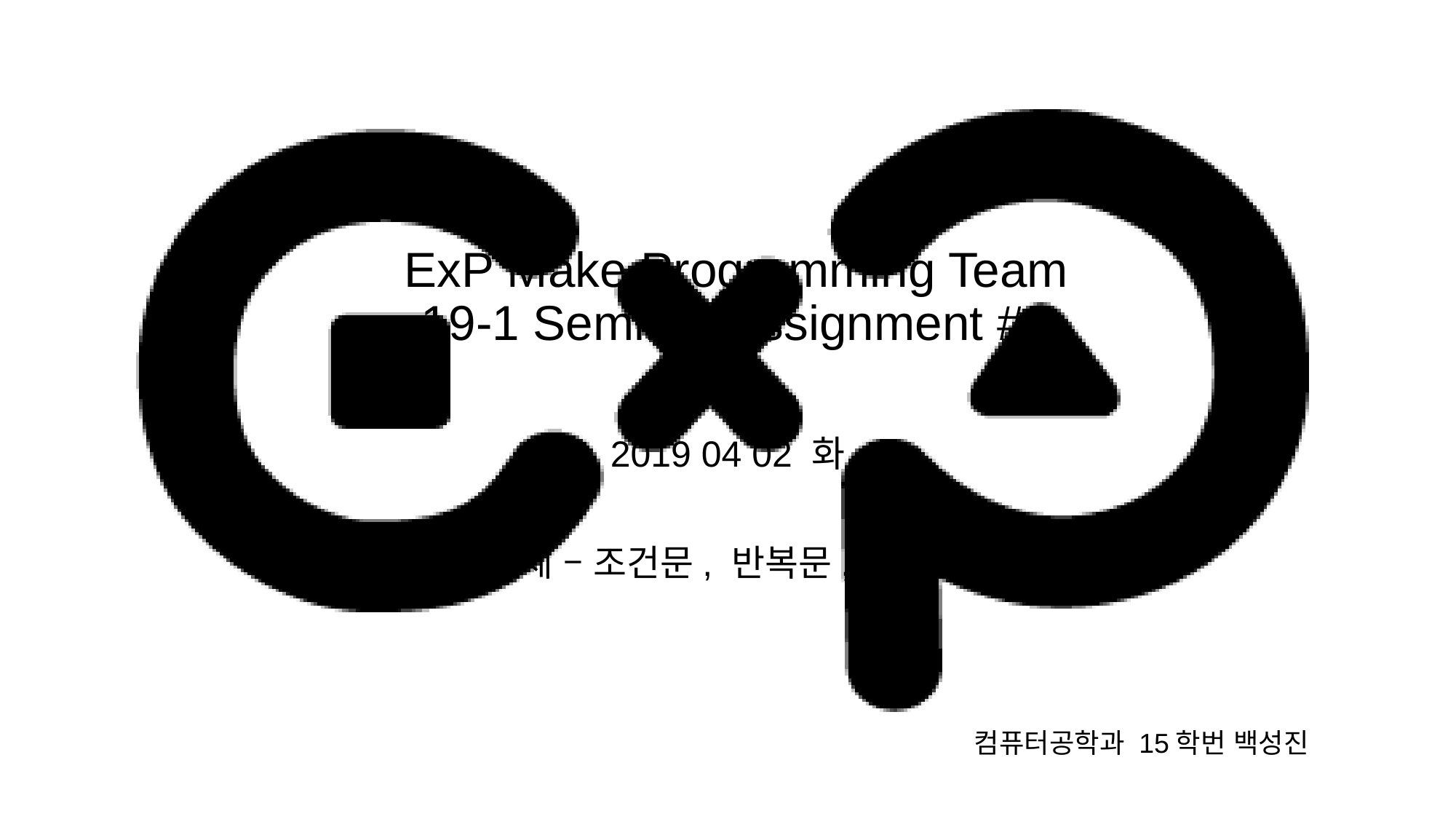

# ExP Make Programming Team 19-1 Seminar Assignment #2
2019 04 02 화

2주차 과제 – 조건문, 반복문, 배열, 리스트
컴퓨터공학과 15학번 백성진